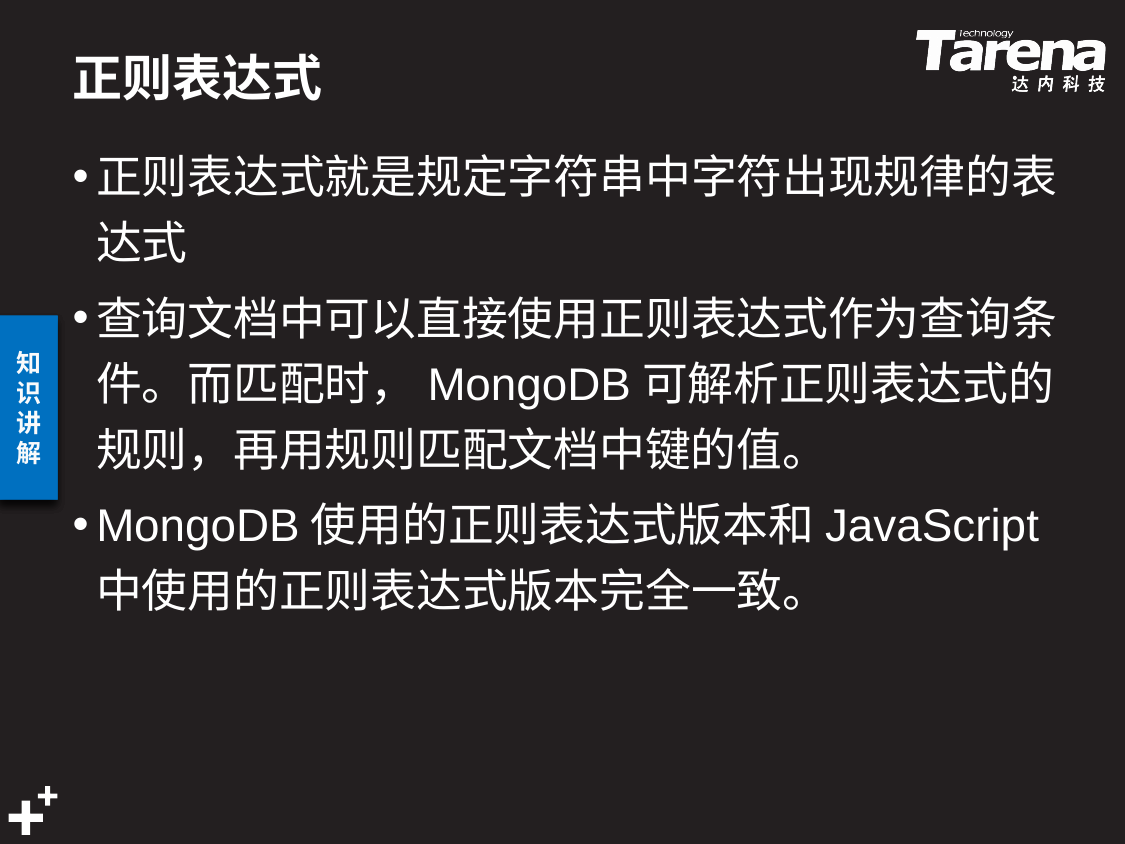

# 正则表达式
正则表达式就是规定字符串中字符出现规律的表达式
查询文档中可以直接使用正则表达式作为查询条件。而匹配时，MongoDB可解析正则表达式的规则，再用规则匹配文档中键的值。
MongoDB使用的正则表达式版本和JavaScript中使用的正则表达式版本完全一致。